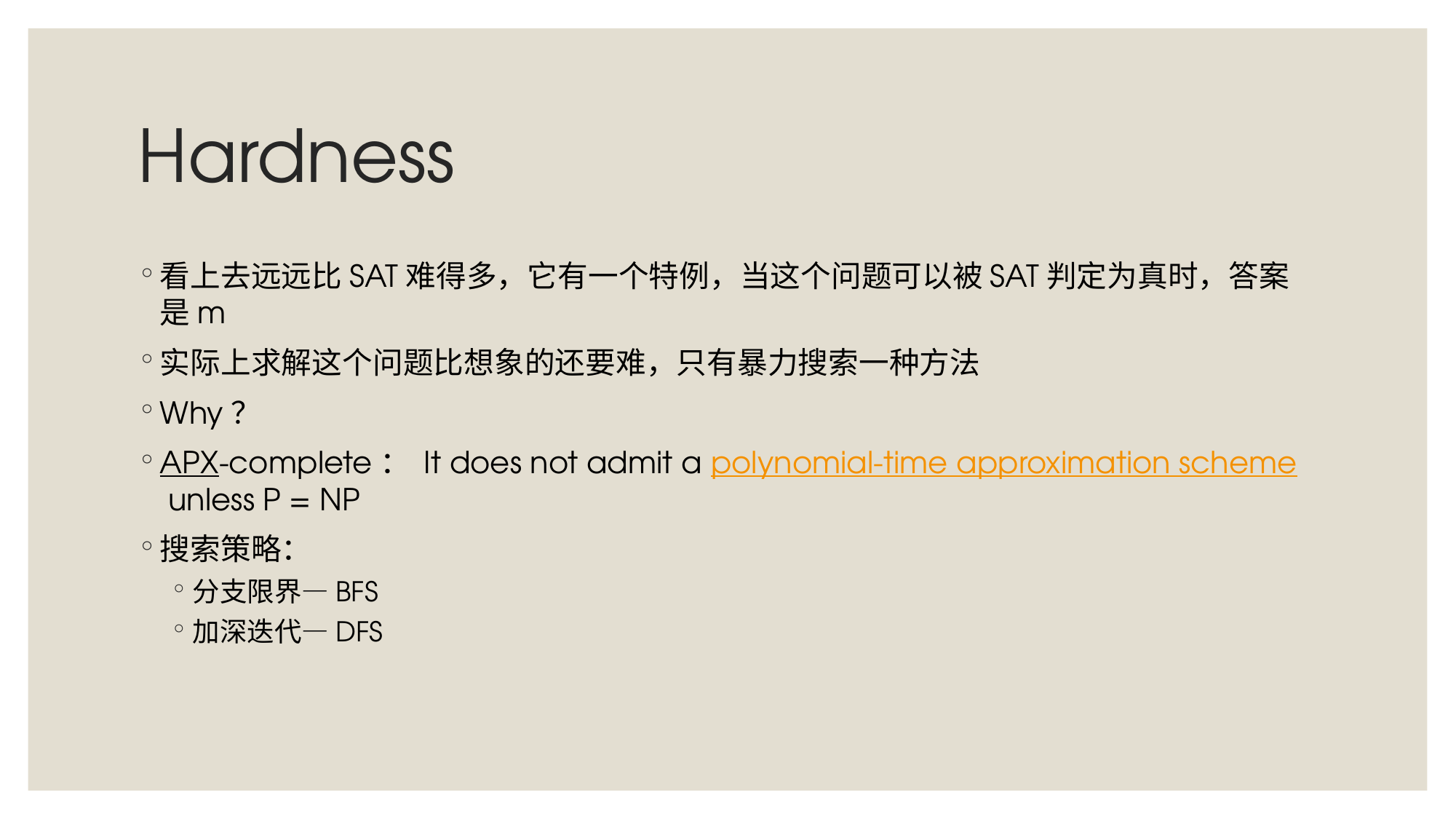

# Hardness
看上去远远比SAT难得多，它有一个特例，当这个问题可以被SAT判定为真时，答案是m
实际上求解这个问题比想象的还要难，只有暴力搜索一种方法
Why？
APX-complete： It does not admit a polynomial-time approximation scheme unless P = NP
搜索策略：
分支限界—BFS
加深迭代—DFS